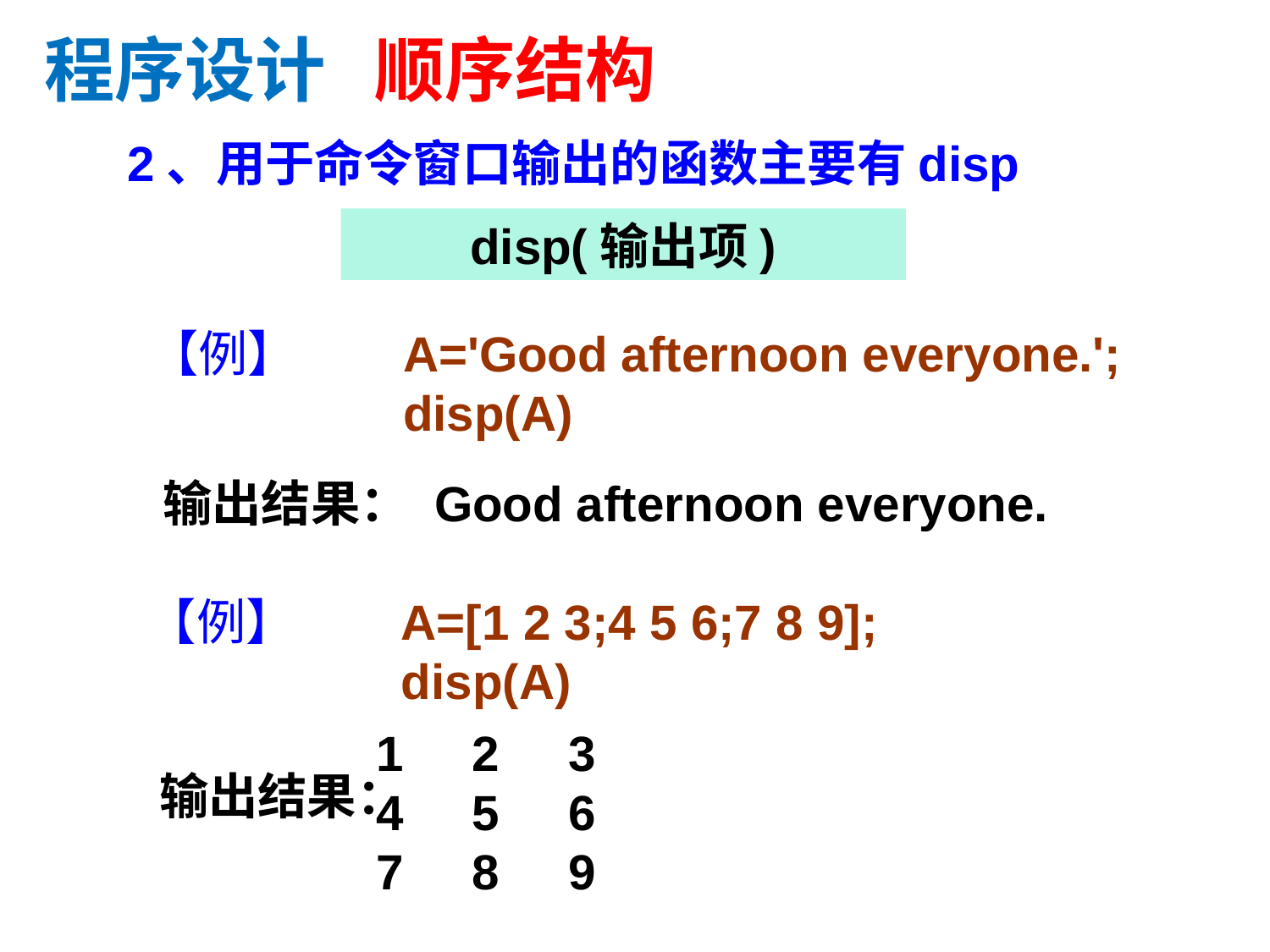

程序设计   顺序结构
2、用于命令窗口输出的函数主要有disp
disp(输出项)
【例】 	A='Good afternoon everyone.';
		disp(A)
输出结果：
Good afternoon everyone.
【例】	A=[1 2 3;4 5 6;7 8 9];
    		disp(A)
     1     2     3
     4     5     6
     7     8     9
输出结果：